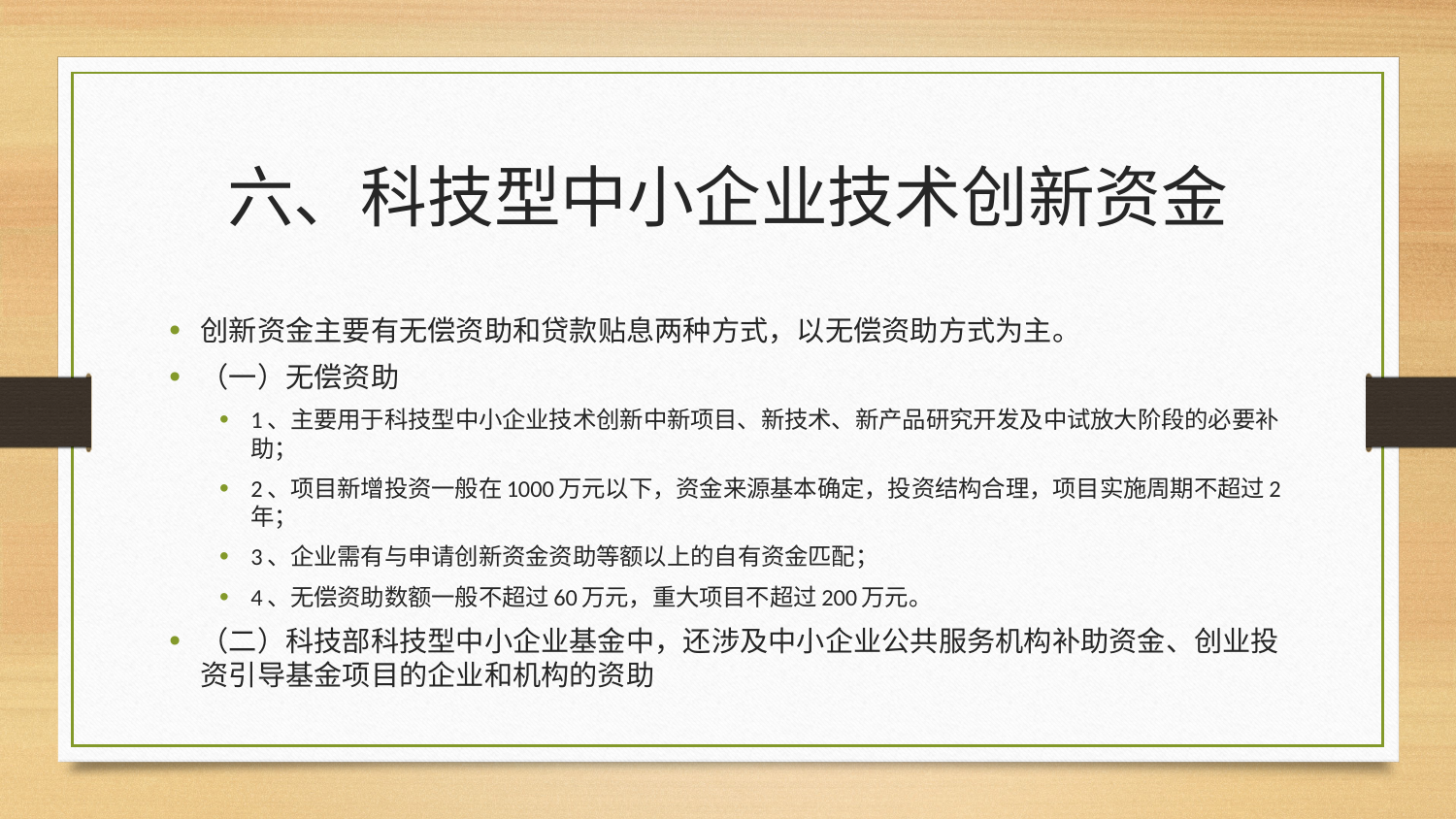

# 六、科技型中小企业技术创新资金
创新资金主要有无偿资助和贷款贴息两种方式，以无偿资助方式为主。
（一）无偿资助
1、主要用于科技型中小企业技术创新中新项目、新技术、新产品研究开发及中试放大阶段的必要补助；
2、项目新增投资一般在1000万元以下，资金来源基本确定，投资结构合理，项目实施周期不超过2年；
3、企业需有与申请创新资金资助等额以上的自有资金匹配；
4、无偿资助数额一般不超过60万元，重大项目不超过200万元。
（二）科技部科技型中小企业基金中，还涉及中小企业公共服务机构补助资金、创业投资引导基金项目的企业和机构的资助